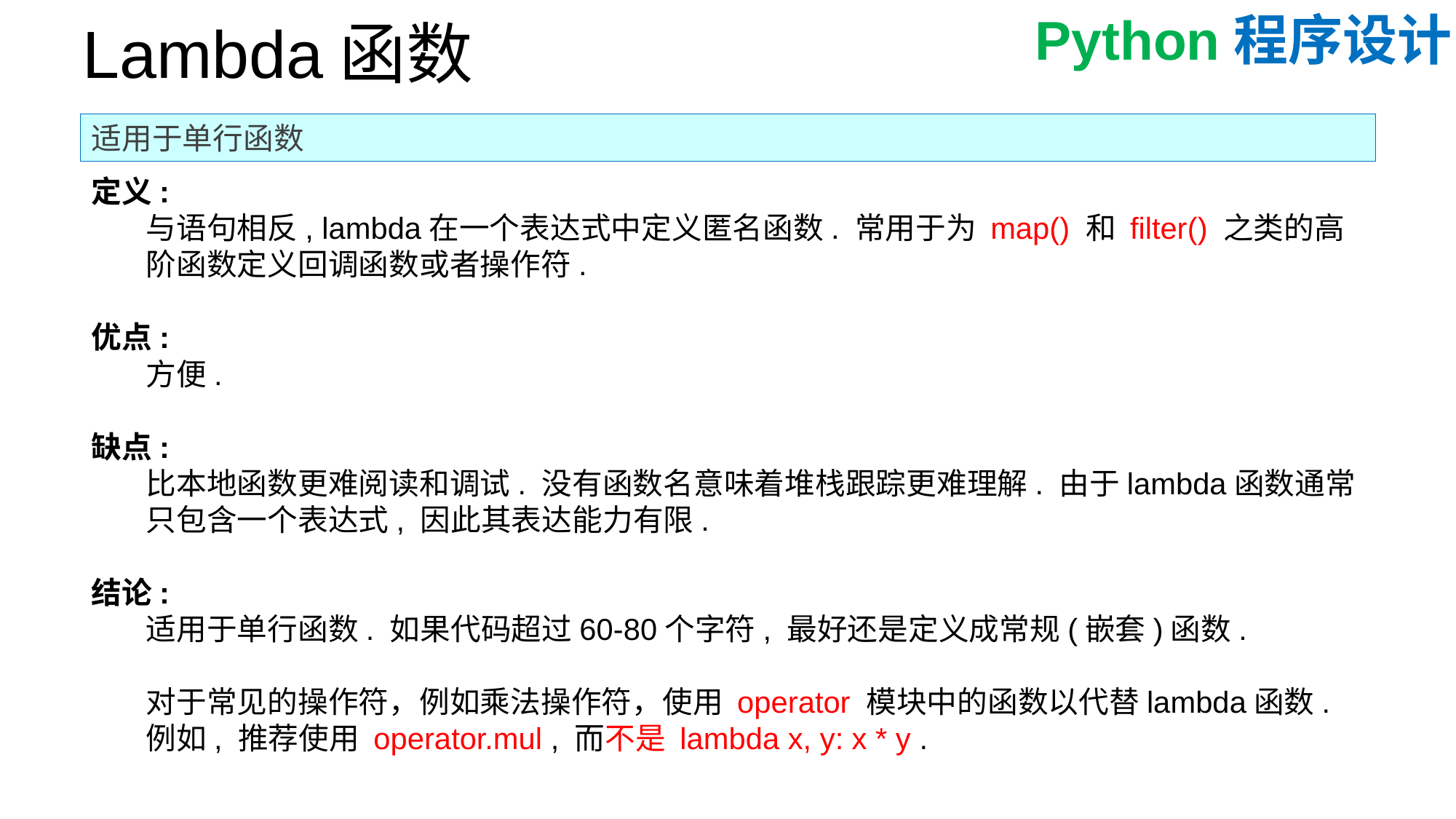

# Lambda函数
适用于单行函数
定义:
与语句相反, lambda在一个表达式中定义匿名函数. 常用于为 map() 和 filter() 之类的高阶函数定义回调函数或者操作符.

优点:
方便.

缺点:
比本地函数更难阅读和调试. 没有函数名意味着堆栈跟踪更难理解. 由于lambda函数通常只包含一个表达式, 因此其表达能力有限.

结论:
适用于单行函数. 如果代码超过60-80个字符, 最好还是定义成常规(嵌套)函数.

对于常见的操作符，例如乘法操作符，使用 operator 模块中的函数以代替lambda函数. 例如, 推荐使用 operator.mul , 而不是 lambda x, y: x * y .
13